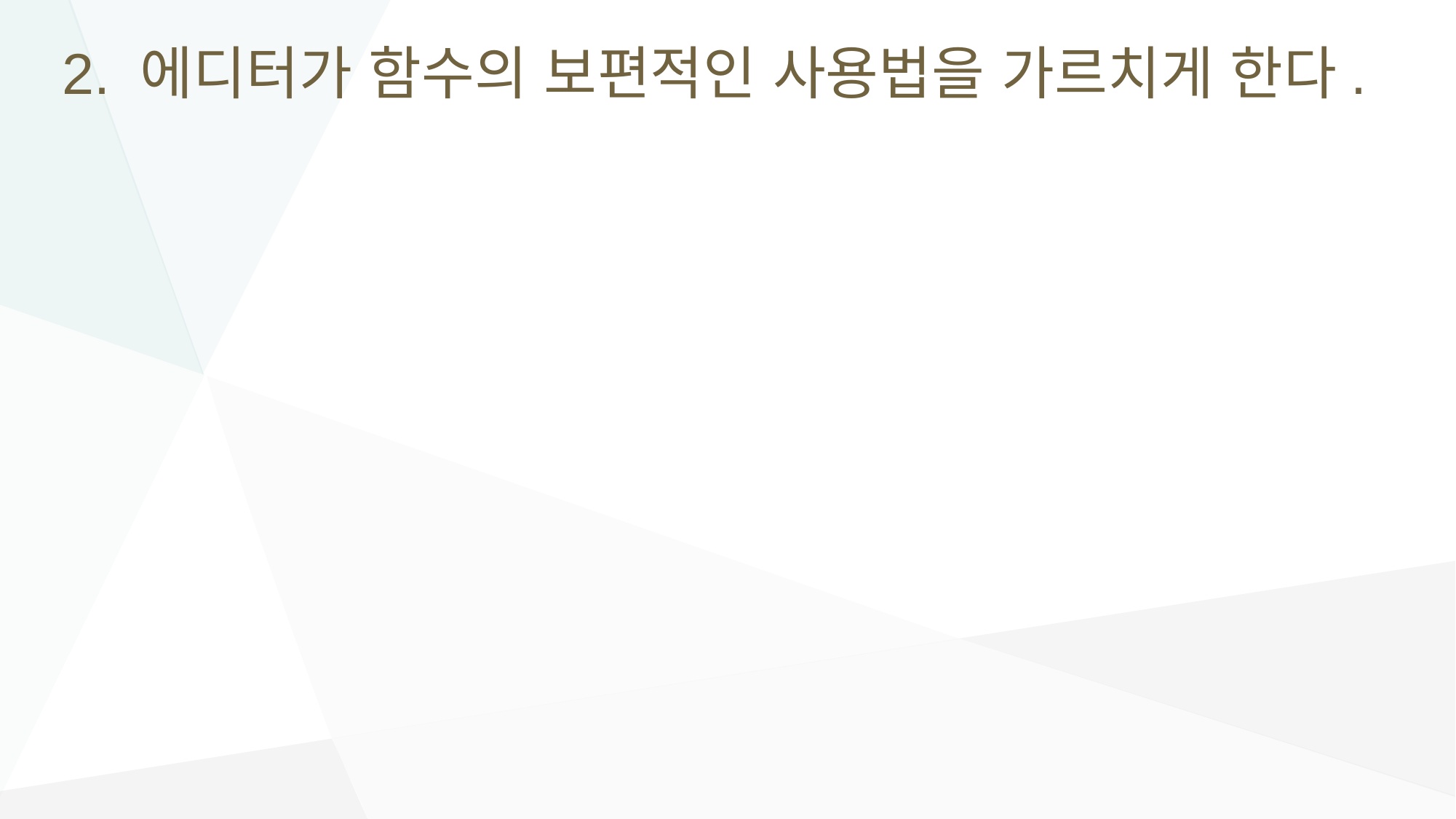

# 2. 에디터가 함수의 보편적인 사용법을 가르치게 한다.